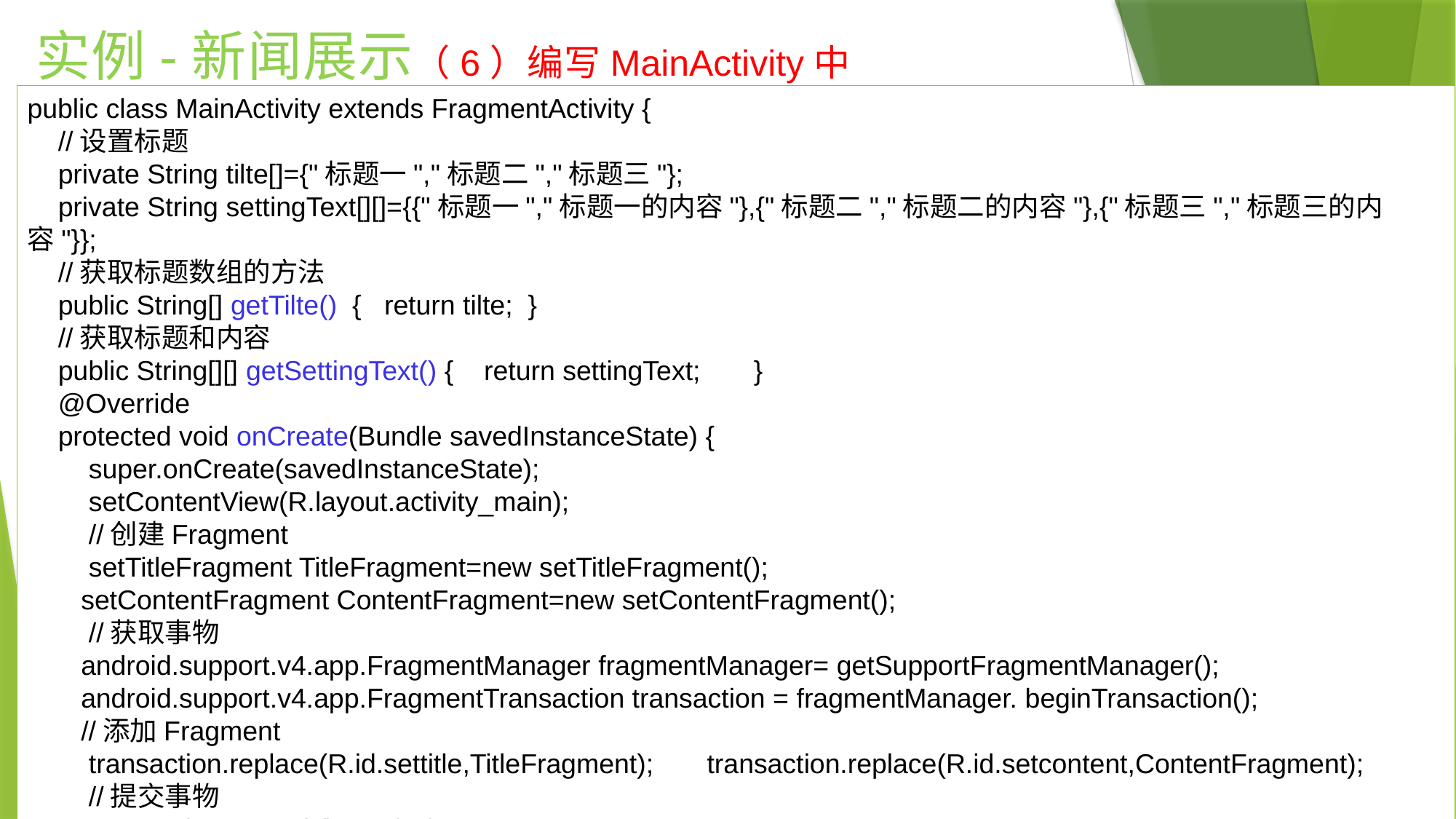

实例-新闻展示（6）编写MainActivity中代码

public class MainActivity extends FragmentActivity {
    //设置标题
    private String tilte[]={"标题一","标题二","标题三"};
    private String settingText[][]={{"标题一","标题一的内容"},{"标题二","标题二的内容"},{"标题三","标题三的内容"}};
    //获取标题数组的方法
    public String[] getTilte()  {   return tilte;  }
    //获取标题和内容
    public String[][] getSettingText() {    return settingText;       }
    @Override
    protected void onCreate(Bundle savedInstanceState) {
        super.onCreate(savedInstanceState);
        setContentView(R.layout.activity_main);
        //创建Fragment
        setTitleFragment TitleFragment=new setTitleFragment();
       setContentFragment ContentFragment=new setContentFragment();
        //获取事物
       android.support.v4.app.FragmentManager fragmentManager= getSupportFragmentManager();
       android.support.v4.app.FragmentTransaction transaction = fragmentManager. beginTransaction();
       //添加Fragment
        transaction.replace(R.id.settitle,TitleFragment);       transaction.replace(R.id.setcontent,ContentFragment);
        //提交事物
        transaction.commit();       }   }